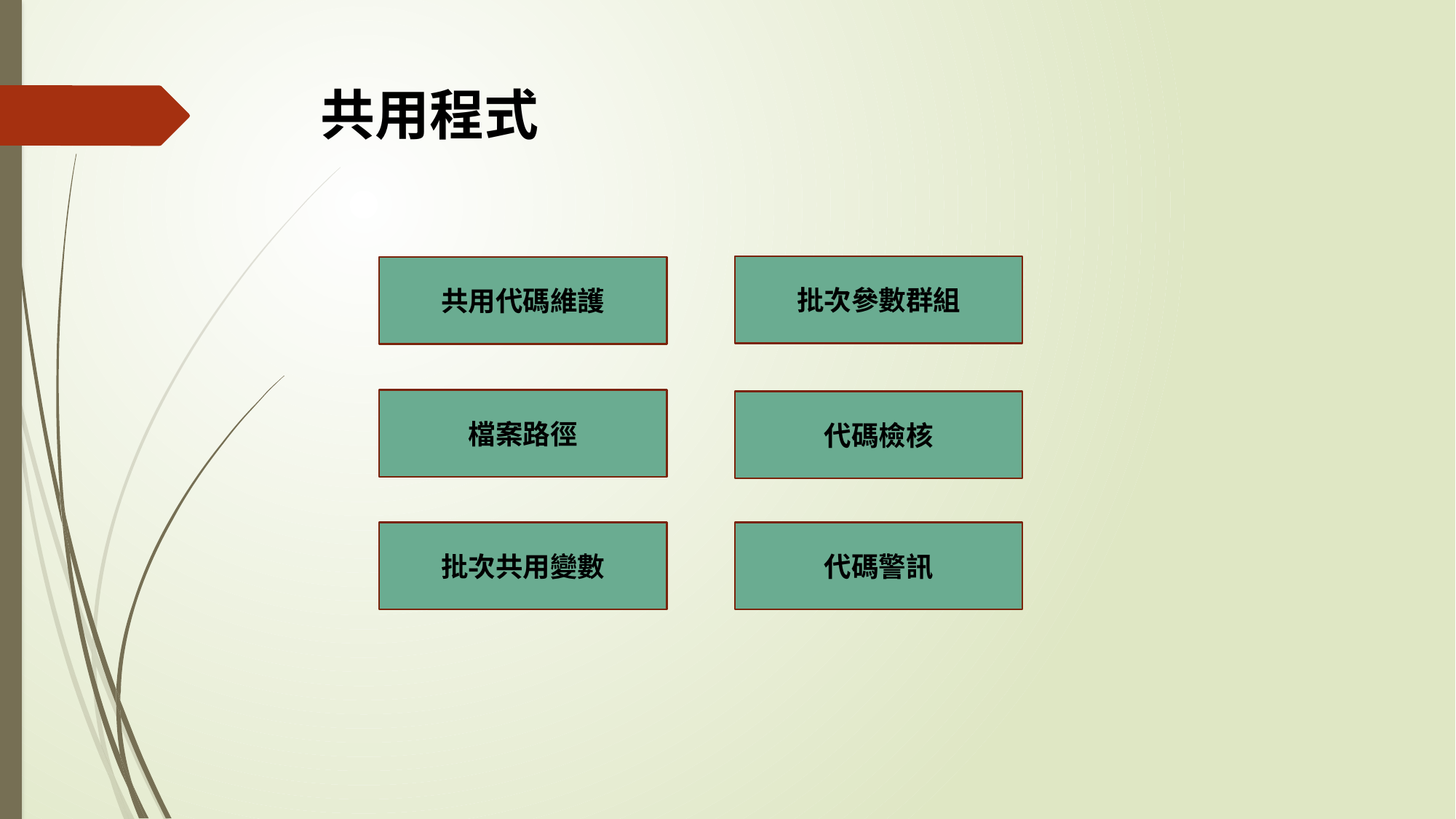

# 共用程式
批次參數群組
共用代碼維護
檔案路徑
代碼檢核
批次共用變數
代碼警訊